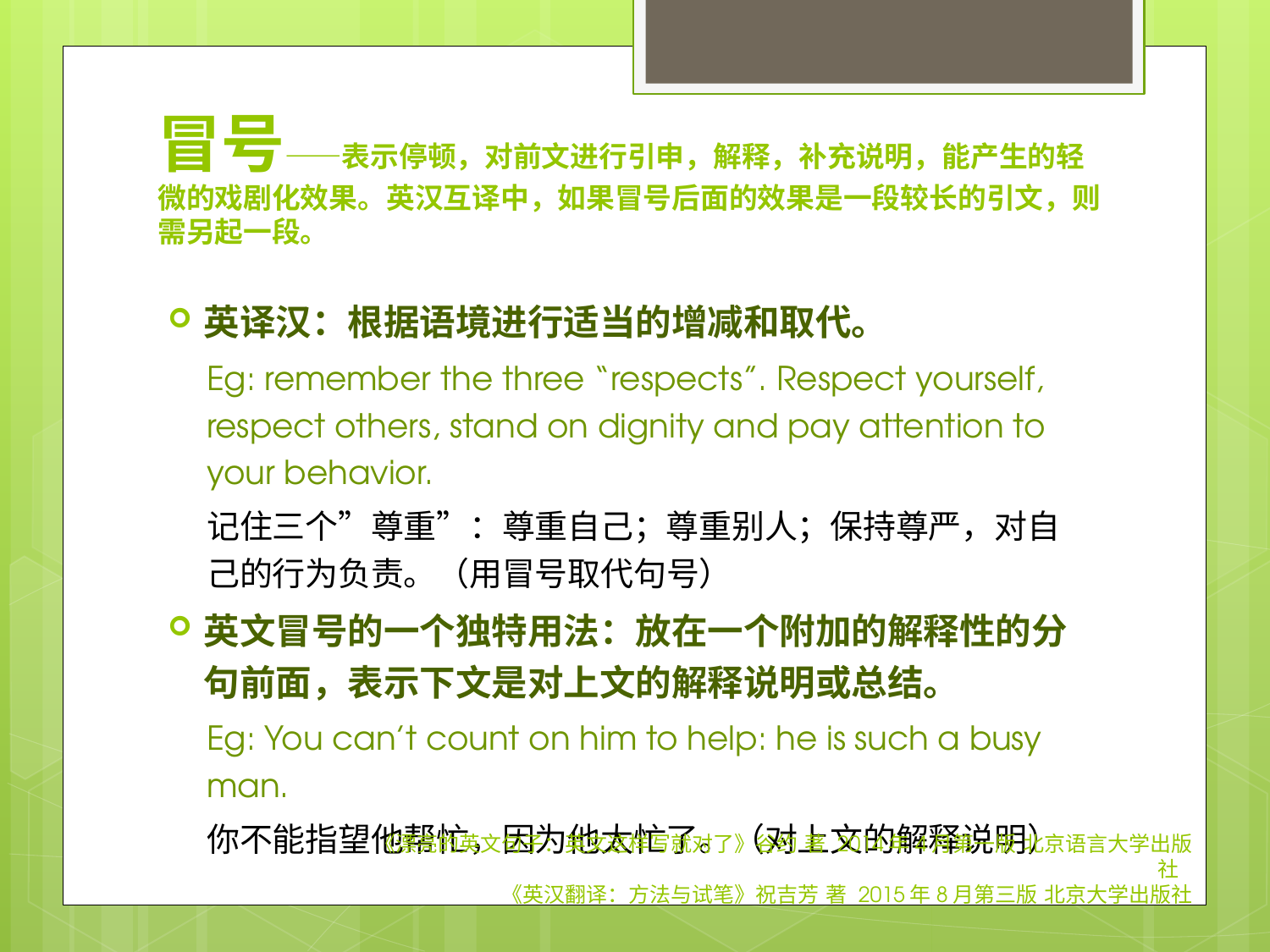

# 冒号——表示停顿，对前文进行引申，解释，补充说明，能产生的轻微的戏剧化效果。英汉互译中，如果冒号后面的效果是一段较长的引文，则需另起一段。
英译汉：根据语境进行适当的增减和取代。
Eg: remember the three “respects”. Respect yourself, respect others, stand on dignity and pay attention to your behavior.
记住三个”尊重”：尊重自己；尊重别人；保持尊严，对自己的行为负责。（用冒号取代句号）
英文冒号的一个独特用法：放在一个附加的解释性的分句前面，表示下文是对上文的解释说明或总结。
Eg: You can’t count on him to help: he is such a busy man.
你不能指望他帮忙，因为他太忙了。（对上文的解释说明）
《漂亮的英文句子：英文这样写就对了》谷约 著 2014年4月第一版 北京语言大学出版社
《英汉翻译：方法与试笔》祝吉芳 著 2015年8月第三版 北京大学出版社